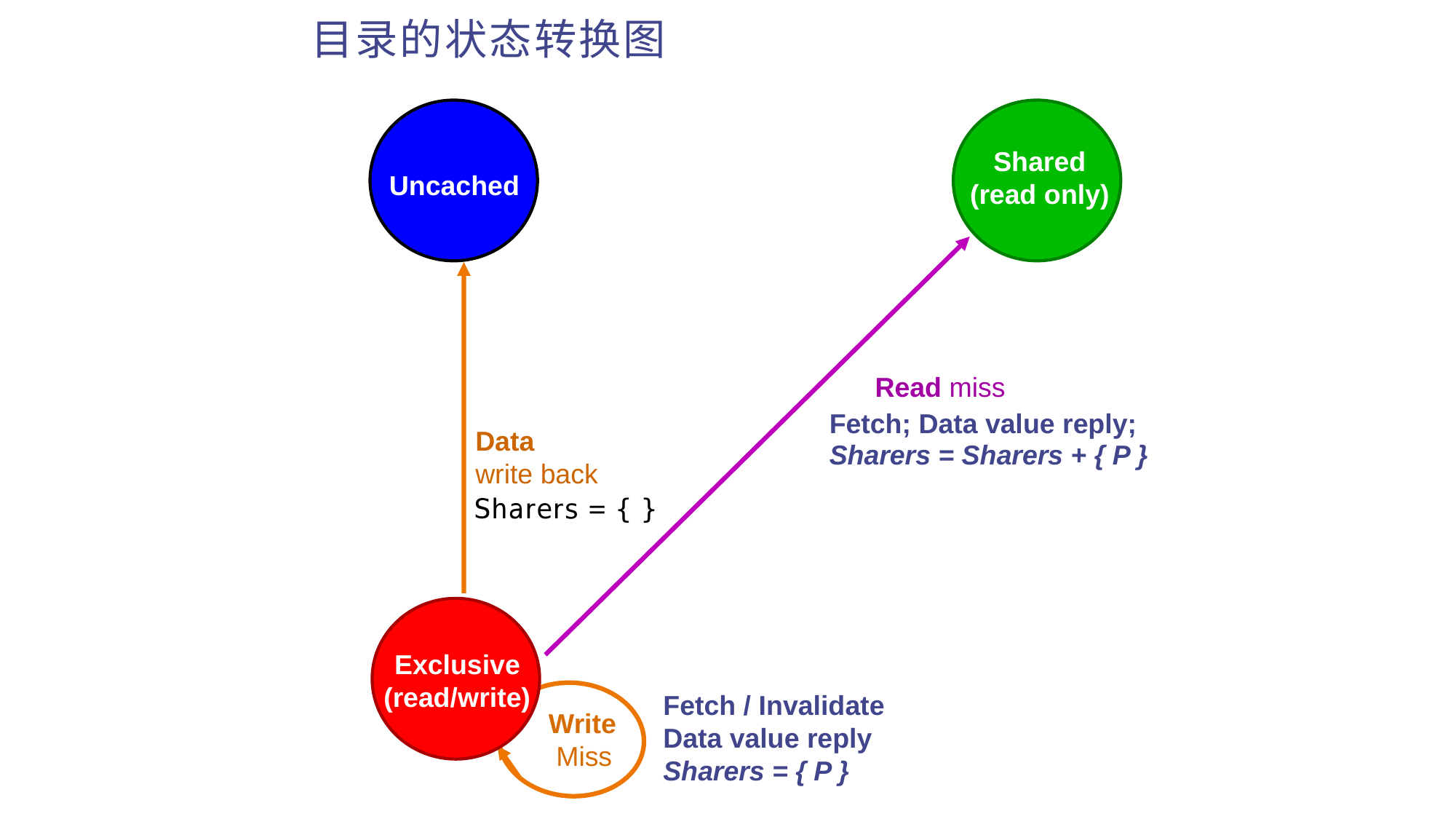

# 目录的状态转换图

Uncached

Data
write back
Sharers = { }

Shared
(read only)

      Read miss
Fetch; Data value reply;
Sharers = Sharers + { P }

Exclusive
(read/write)

Fetch / Invalidate
Data value reply
Sharers = { P }
Write
 Miss